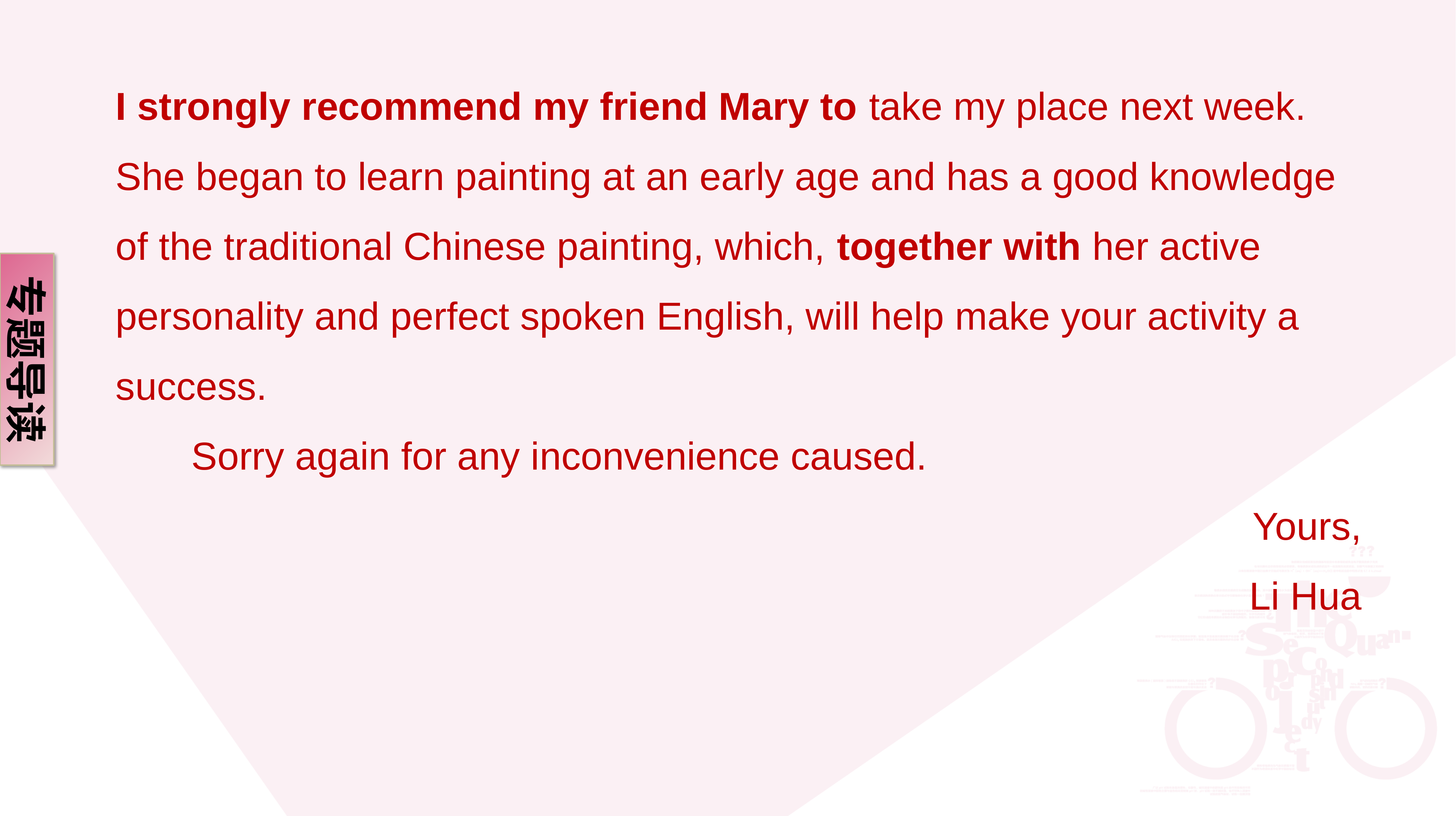

I strongly recommend my friend Mary to take my place next week. She began to learn painting at an early age and has a good knowledge of the traditional Chinese painting, which, together with her active personality and perfect spoken English, will help make your activity a success.
       Sorry again for any inconvenience caused.
Yours,
Li Hua
专题导读